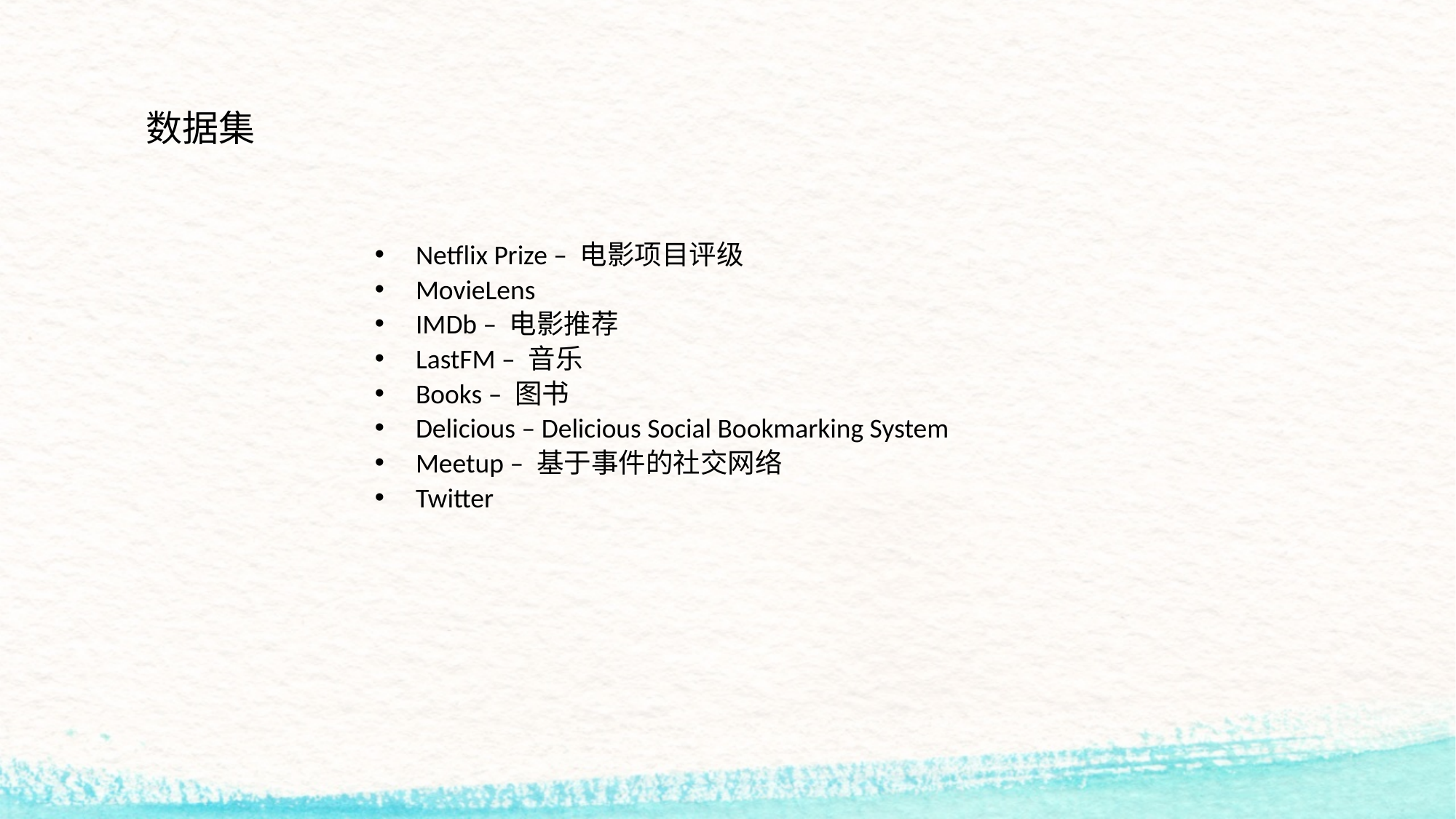

数据集
Netflix Prize – 电影项目评级
MovieLens
IMDb – 电影推荐
LastFM – 音乐
Books – 图书
Delicious – Delicious Social Bookmarking System
Meetup – 基于事件的社交网络
Twitter